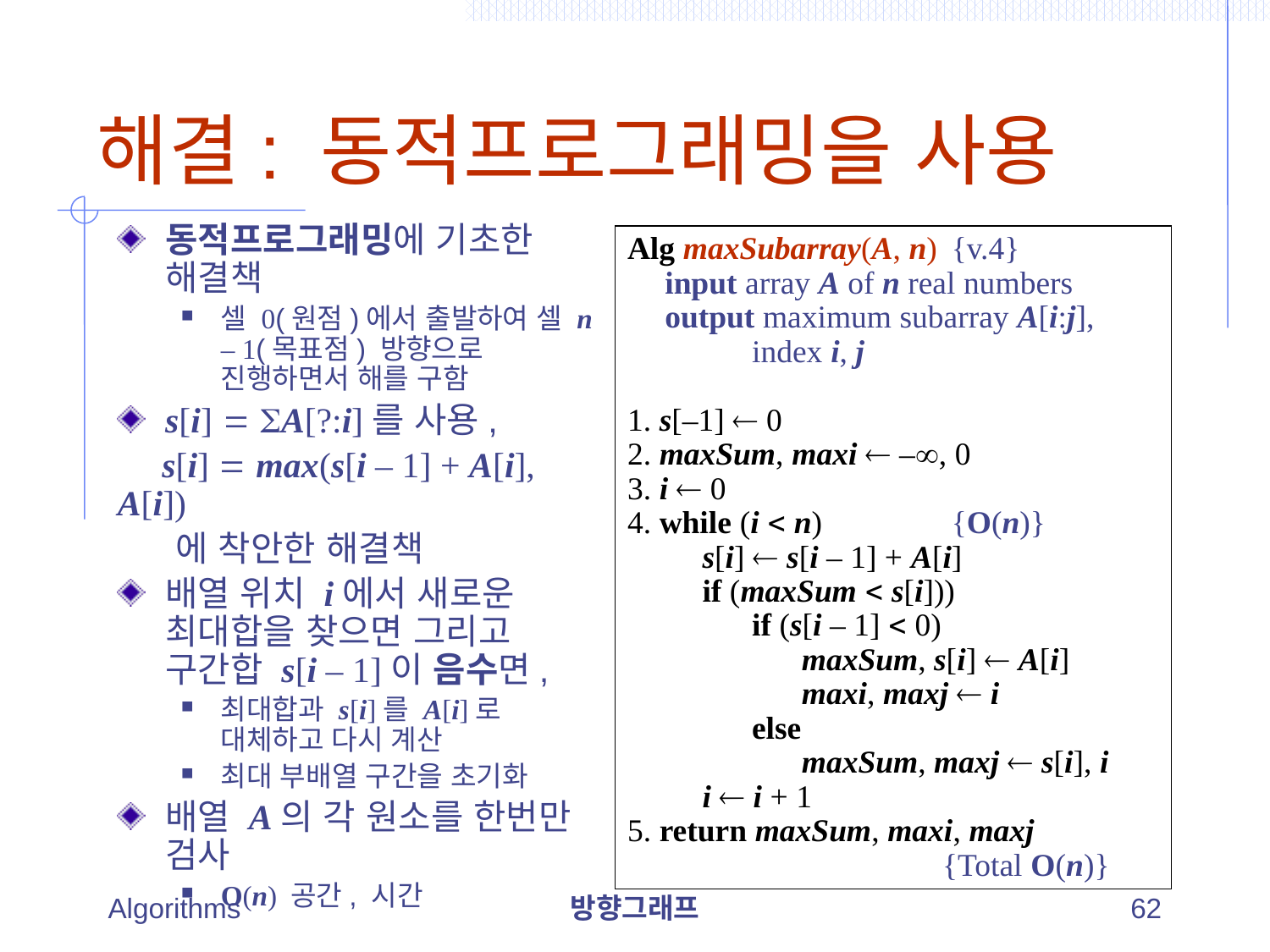

# 해결: 동적프로그래밍을 사용
동적프로그래밍에 기초한 해결책
셀 0(원점)에서 출발하여 셀 n – 1(목표점) 방향으로 진행하면서 해를 구함
s[i] = ΣA[?:i]를 사용,
     s[i] = max(s[i – 1] + A[i], A[i])
     에 착안한 해결책
배열 위치 i에서 새로운 최대합을 찾으면 그리고 구간합 s[i – 1]이 음수면,
최대합과 s[i]를 A[i]로 대체하고 다시 계산
최대 부배열 구간을 초기화
배열 A의 각 원소를 한번만 검사
O(n) 공간, 시간
Alg maxSubarray(A, n)	{v.4}
	input array A of n real numbers
	output maximum subarray A[i:j], 				index i, j

1. s[–1] ← 0
2. maxSum, maxi ← –∞, 0
3. i ← 0
4. while (i < n) 			{O(n)}
		s[i] ← s[i – 1] + A[i]
		if (maxSum < s[i]))
			if (s[i – 1] < 0)
				maxSum, s[i] ← A[i]
				maxi, maxj ← i
			else
				maxSum, maxj ← s[i], i
		i ← i + 1
5. return maxSum, maxi, maxj
			{Total O(n)}
Algorithms
방향그래프
62